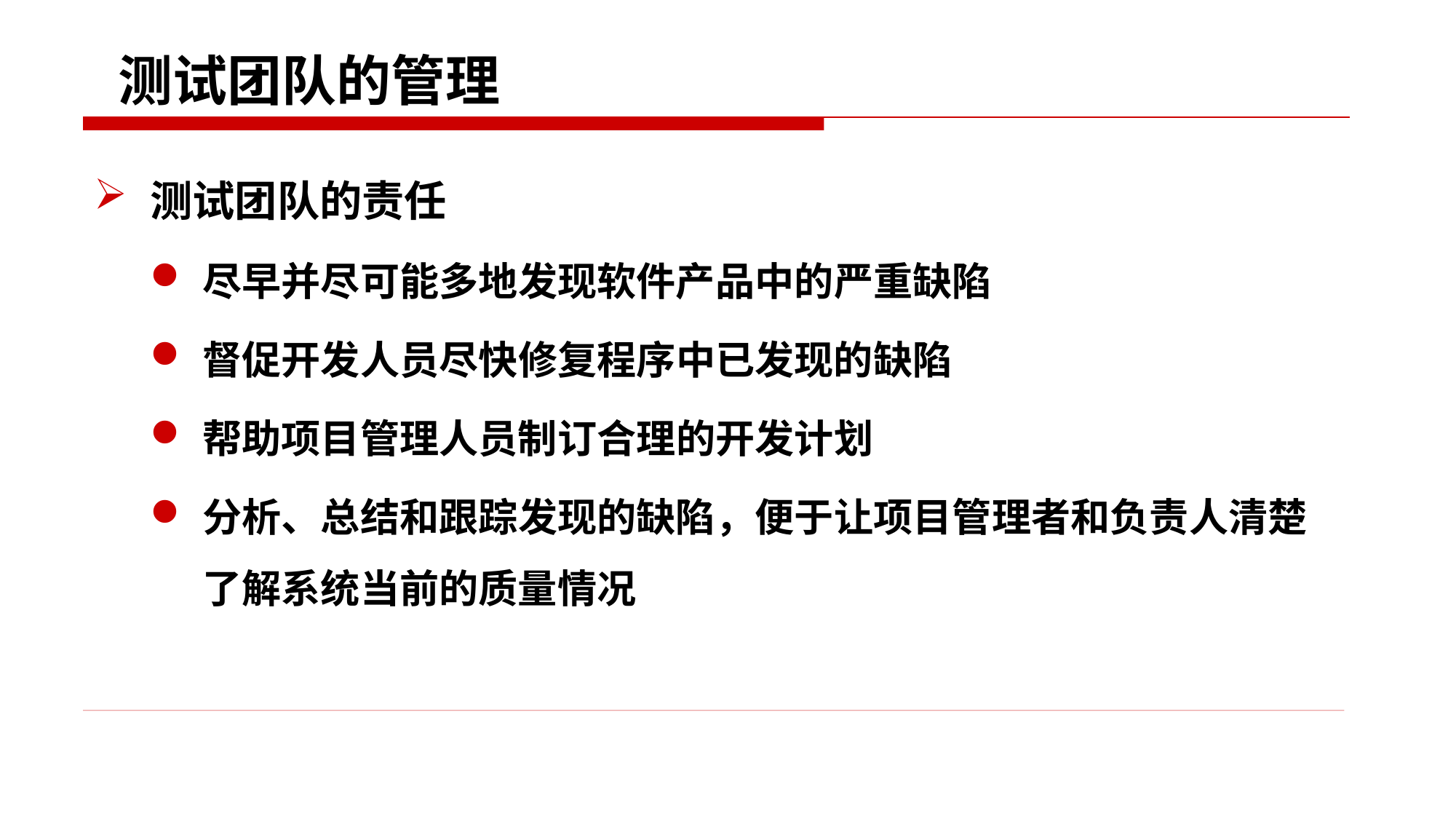

# 测试团队的管理
测试团队的责任
尽早并尽可能多地发现软件产品中的严重缺陷
督促开发人员尽快修复程序中已发现的缺陷
帮助项目管理人员制订合理的开发计划
分析、总结和跟踪发现的缺陷，便于让项目管理者和负责人清楚了解系统当前的质量情况